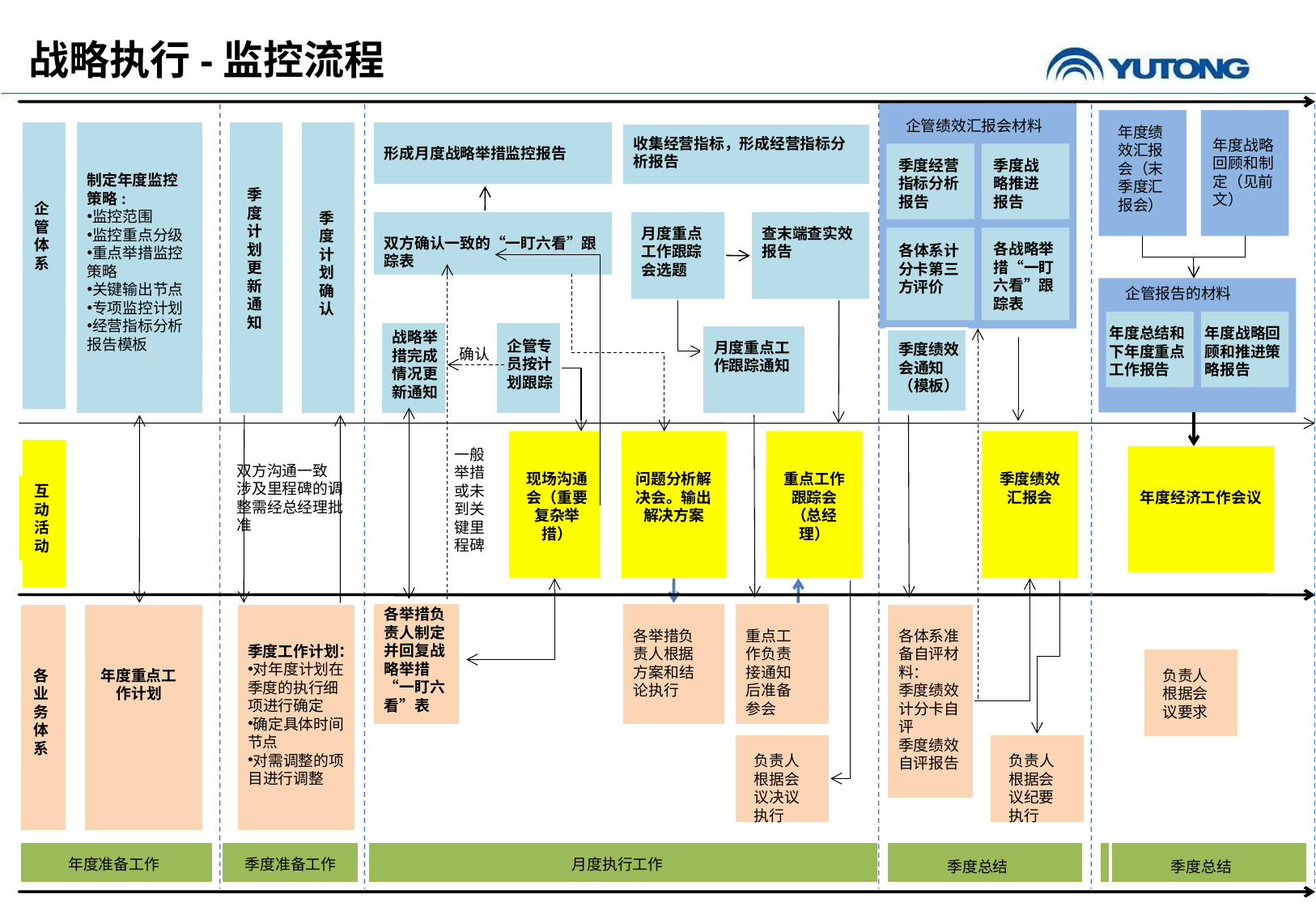

战略执行-监控流程

企管绩效汇报会材料

年度绩效汇报会（末季度汇报会）

形成月度战略举措监控报告

制定年度监控策略:
监控范围
监控重点分级
重点举措监控策略
关键输出节点
专项监控计划
经营指标分析报告模板

季度计划更新通知

季度计划确认

企管体系

收集经营指标，形成经营指标分析报告
年度战略回顾和制定（见前文）

季度经营指标分析报告

季度战略推进报告

月度重点工作跟踪会选题

查末端查实效报告

双方确认一致的“一盯六看”跟踪表

各战略举措“一盯六看”跟踪表

各体系计分卡第三方评价

企管报告的材料

年度总结和下年度重点工作报告

年度战略回顾和推进策略报告

战略举措完成情况更新通知
企管专员按计划跟踪

月度重点工作跟踪通知

季度绩效会通知（模板）
确认

问题分析解决会。输出解决方案

重点工作跟踪会
（总经理）

季度绩效汇报会

现场沟通会（重要复杂举措）
一般举措或未到关键里程碑

互动活动

年度经济工作会议
双方沟通一致
涉及里程碑的调整需经总经理批准
各举措负责人制定并回复战略举措“一盯六看”表

季度工作计划：
对年度计划在季度的执行细项进行确定
确定具体时间节点
对需调整的项目进行调整

各举措负责人根据方案和结论执行

各业务体系

年度重点工作计划

各体系准备自评材料：
季度绩效计分卡自评
季度绩效自评报告

重点工作负责接通知后准备参会

负责人根据会议要求

负责人根据会议决议执行

负责人根据会议纪要执行

年度准备工作
季度准备工作
月度执行工作
季度总结
年度总结
季度总结